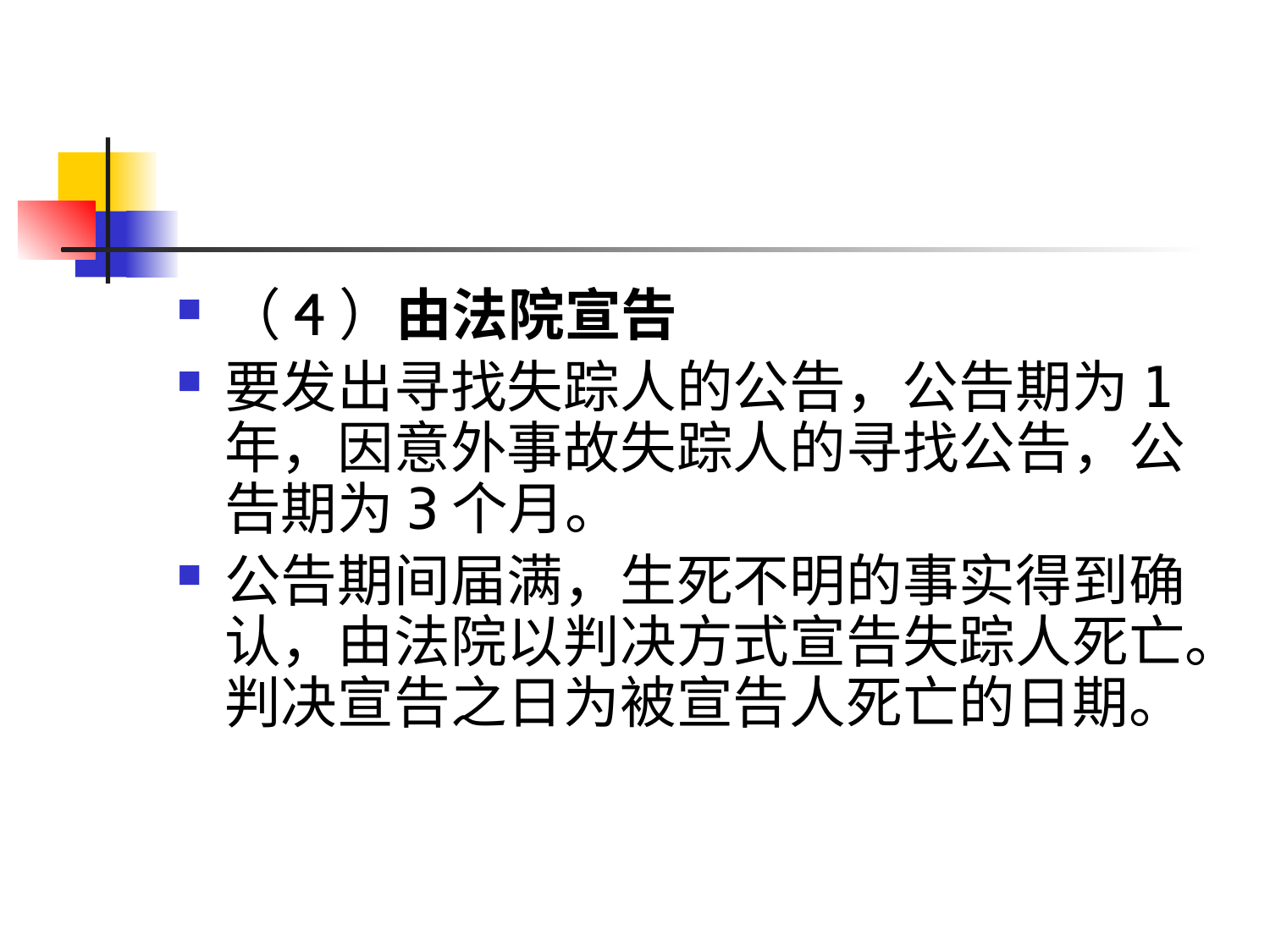

#
（4）由法院宣告
要发出寻找失踪人的公告，公告期为1年，因意外事故失踪人的寻找公告，公告期为3个月。
公告期间届满，生死不明的事实得到确认，由法院以判决方式宣告失踪人死亡。判决宣告之日为被宣告人死亡的日期。